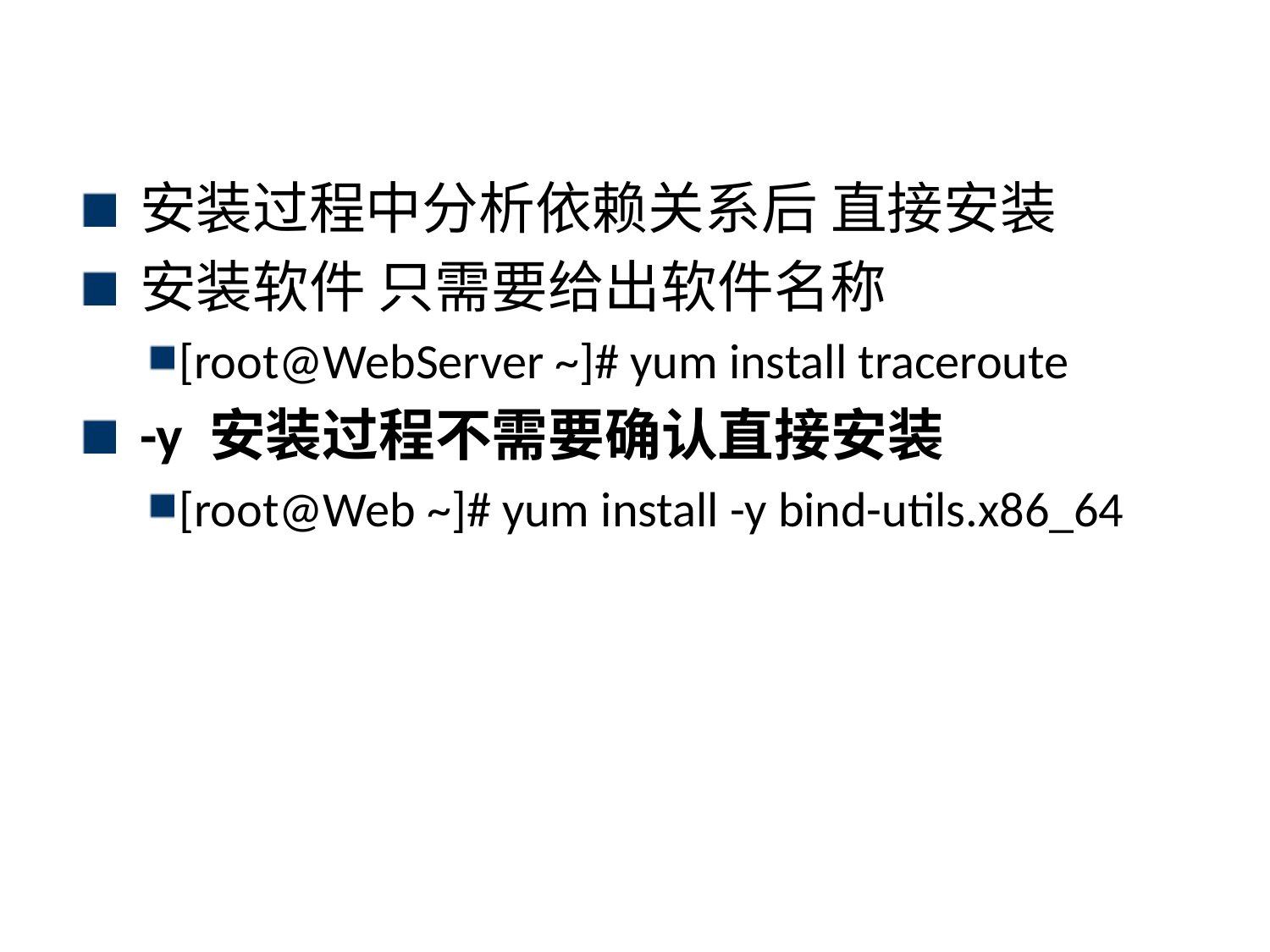

# 使用yum安装软件
安装过程中分析依赖关系后 直接安装
安装软件 只需要给出软件名称
[root@WebServer ~]# yum install traceroute
-y 安装过程不需要确认直接安装
[root@Web ~]# yum install -y bind-utils.x86_64